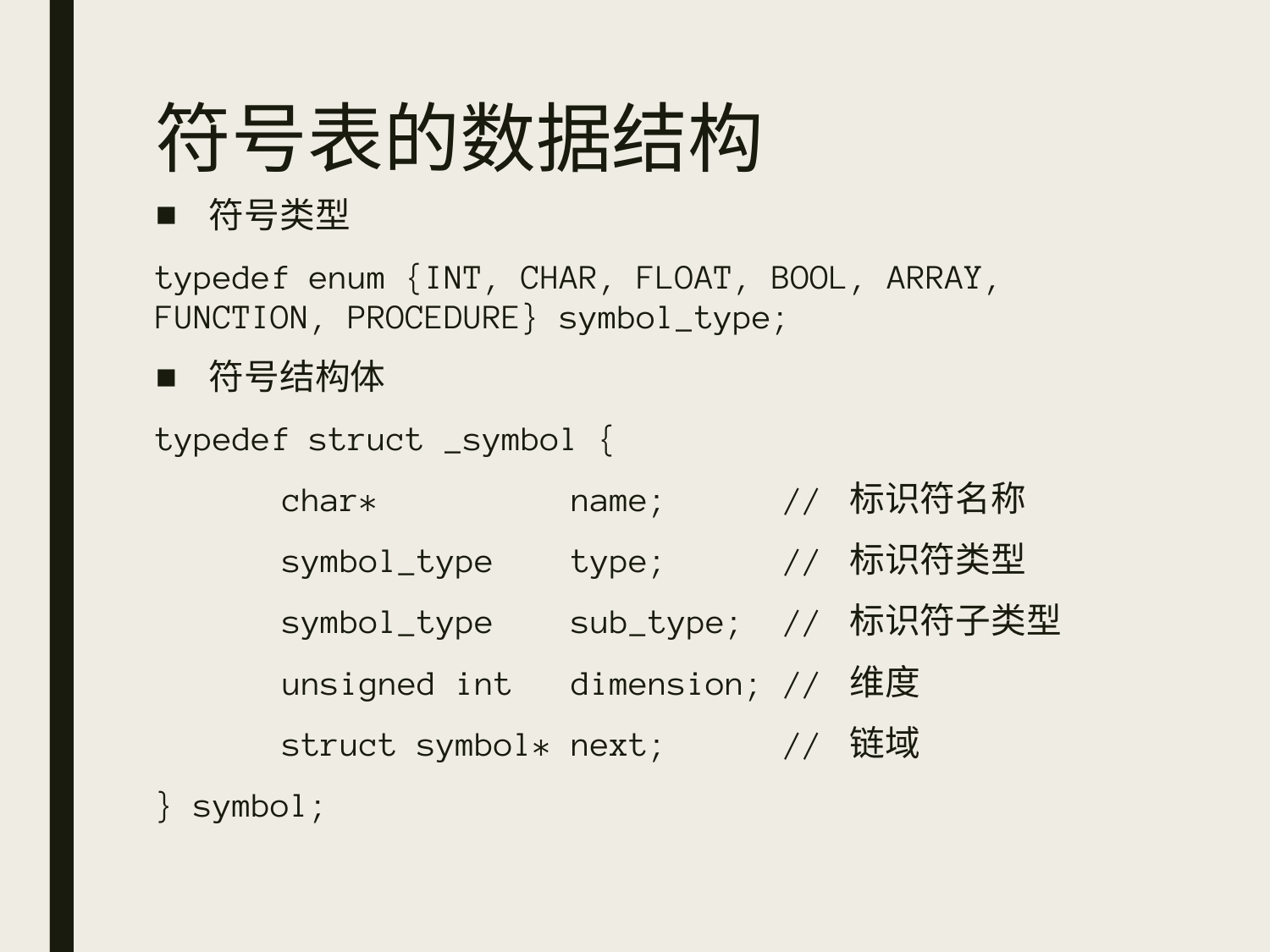

# 符号表的数据结构
符号类型
typedef enum {INT, CHAR, FLOAT, BOOL, ARRAY, FUNCTION, PROCEDURE} symbol_type;
符号结构体
typedef struct _symbol {
	char*          name;      // 标识符名称
	symbol_type    type;      // 标识符类型
	symbol_type    sub_type;  // 标识符子类型
	unsigned int   dimension; // 维度
	struct symbol* next;      // 链域
} symbol;